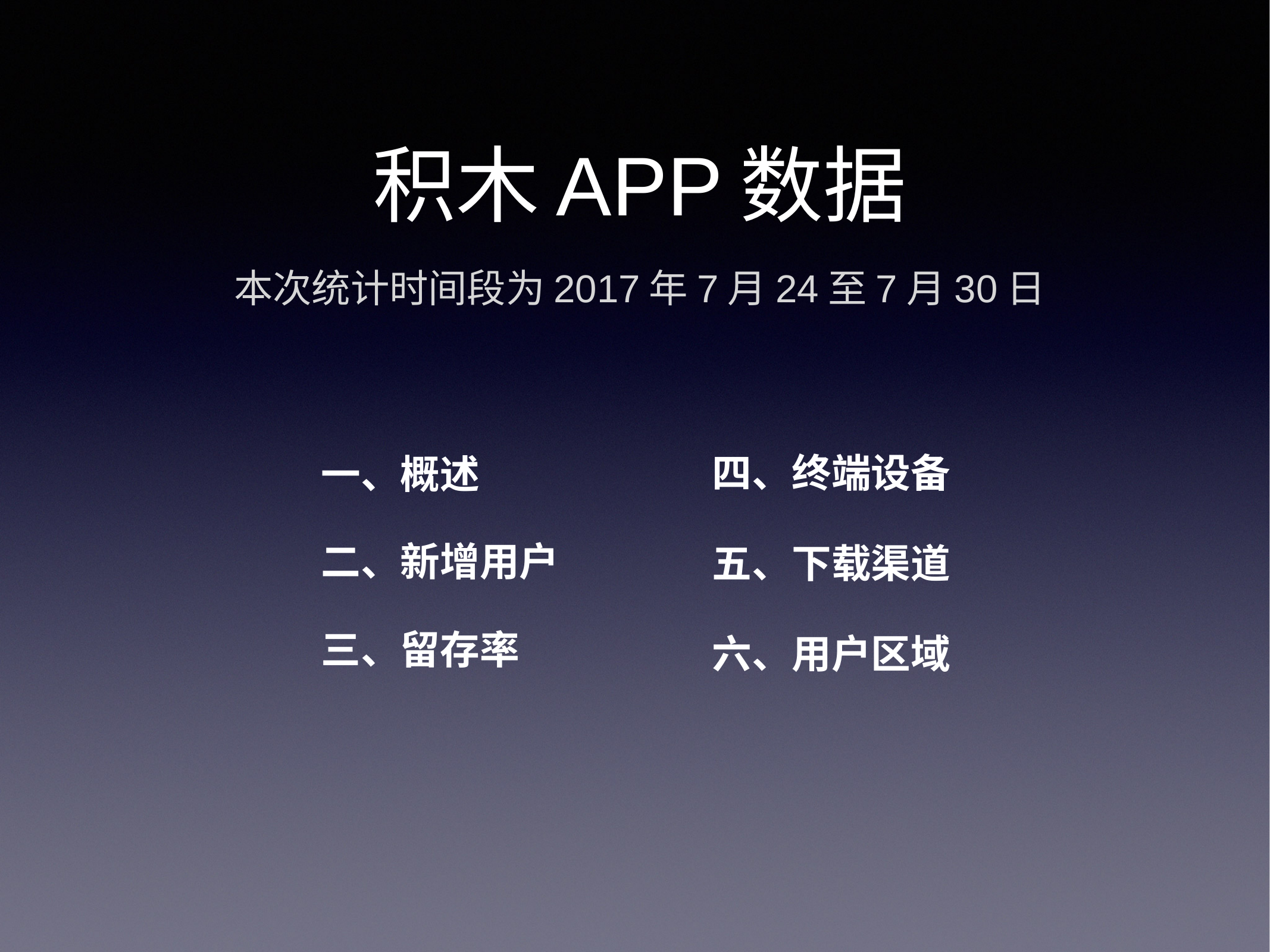

# 积木APP数据
本次统计时间段为2017年7月24至7月30日
四、终端设备
一、概述
二、新增用户
五、下载渠道
三、留存率
六、用户区域